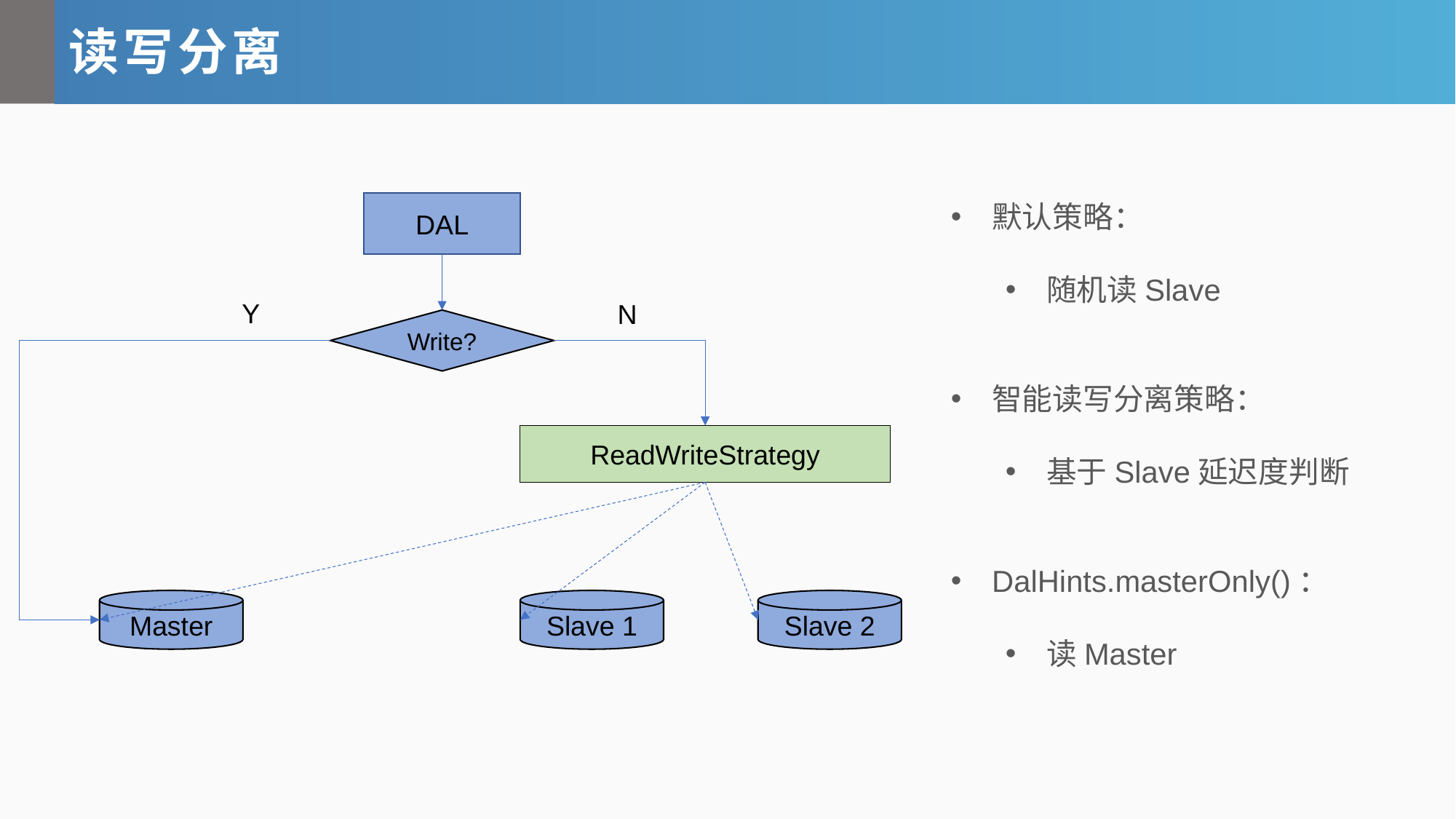

读写分离
DAL
默认策略：

随机读Slave

智能读写分离策略：

基于Slave延迟度判断

DalHints.masterOnly()：

读Master
Y
N
Write?
ReadWriteStrategy
Slave 2
Master
Slave 1